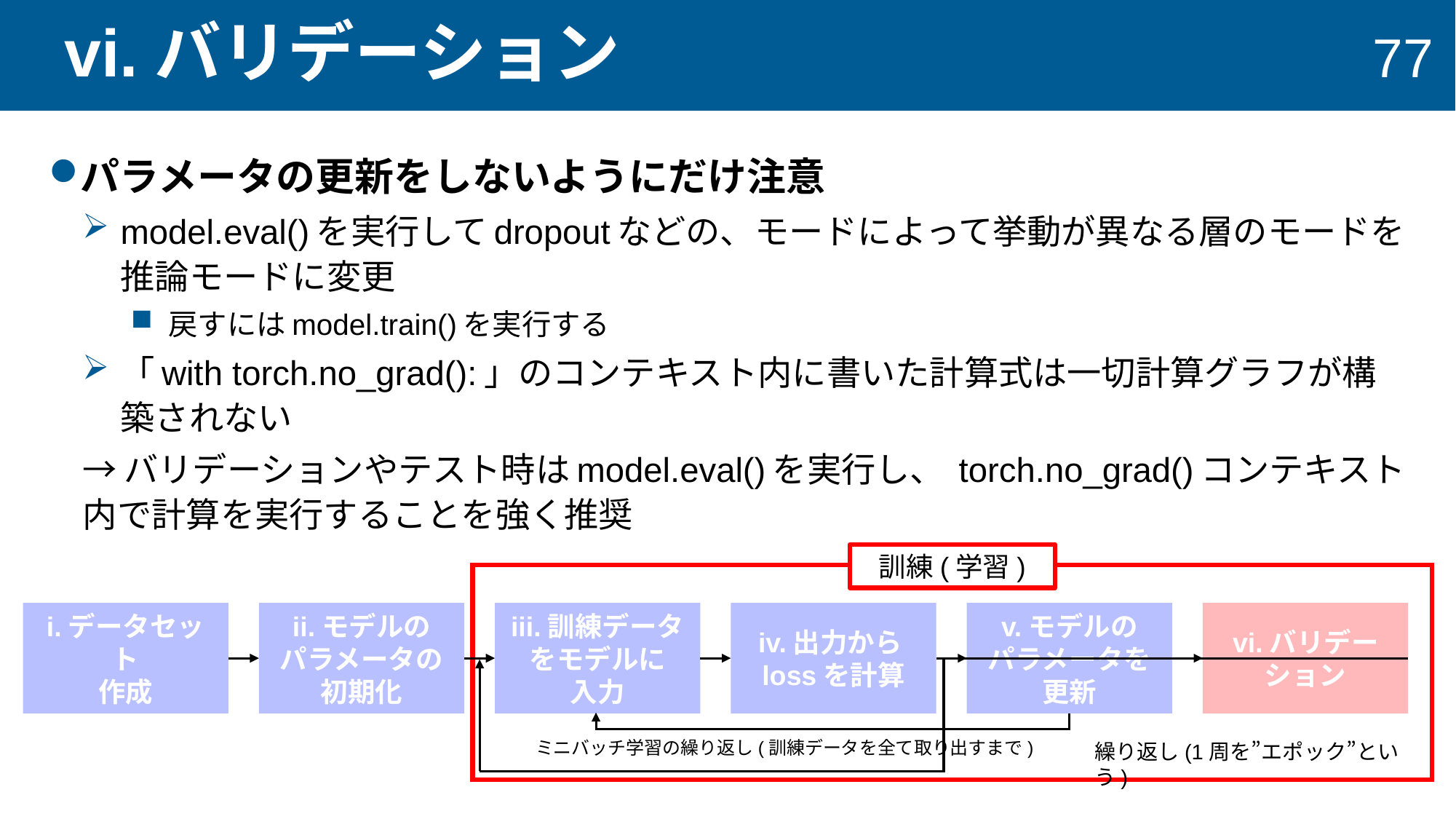

# vi.バリデーション
77
パラメータの更新をしないようにだけ注意
model.eval()を実行してdropoutなどの、モードによって挙動が異なる層のモードを推論モードに変更
戻すにはmodel.train()を実行する
「with torch.no_grad():」のコンテキスト内に書いた計算式は一切計算グラフが構築されない
→バリデーションやテスト時はmodel.eval()を実行し、 torch.no_grad()コンテキスト内で計算を実行することを強く推奨
訓練(学習)

vi.バリデーション
iv.出力からlossを計算
v.モデルの
パラメータを更新
i.データセット
作成
ii.モデルの
パラメータの
初期化
iii.訓練データ
をモデルに
入力
繰り返し(1周を”エポック”という)
ミニバッチ学習の繰り返し(訓練データを全て取り出すまで)